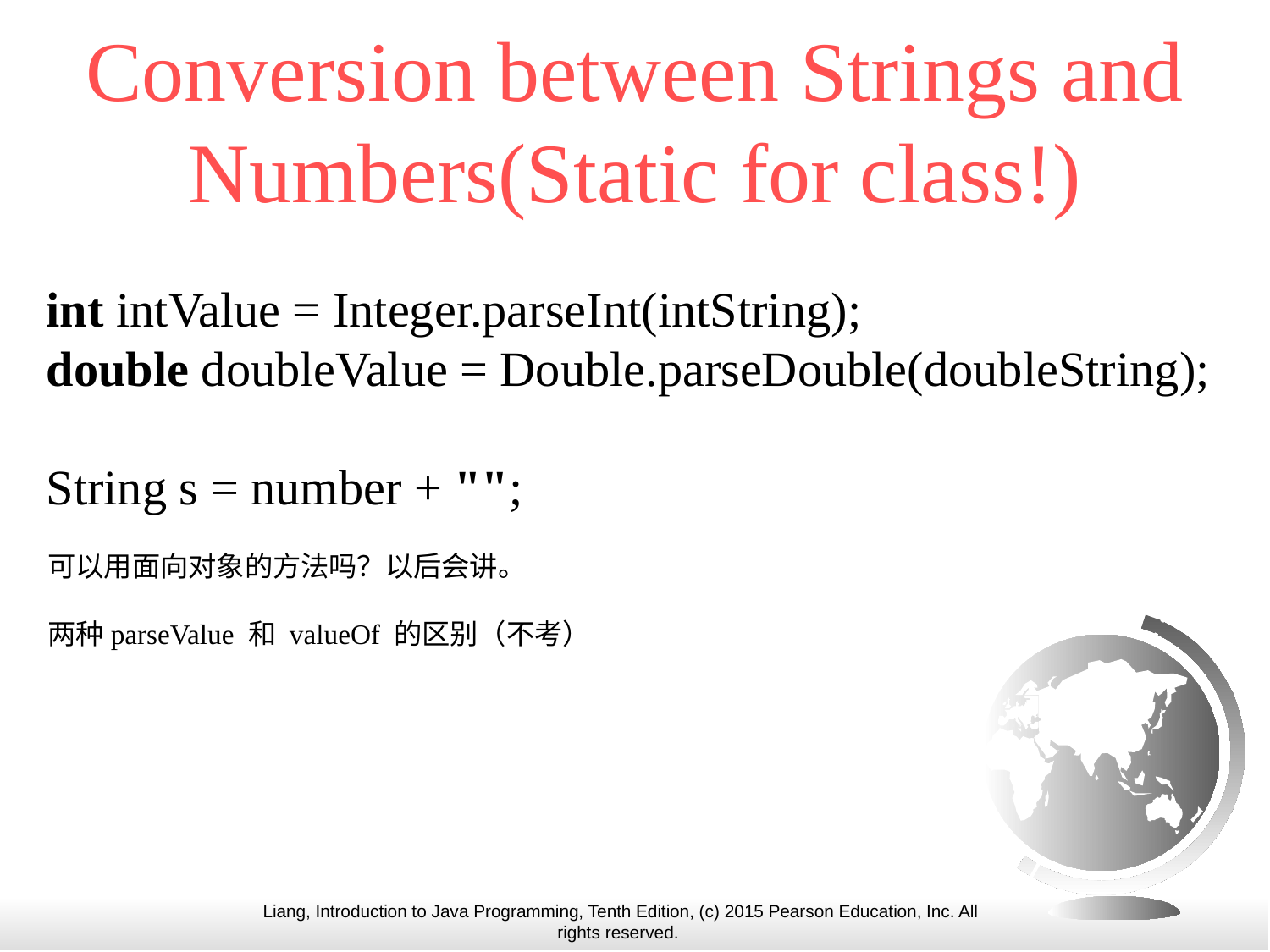

# Conversion between Strings and Numbers(Static for class!)
int intValue = Integer.parseInt(intString);
double doubleValue = Double.parseDouble(doubleString);

String s = number + "";

可以用面向对象的方法吗？以后会讲。

两种parseValue 和 valueOf 的区别（不考）

35